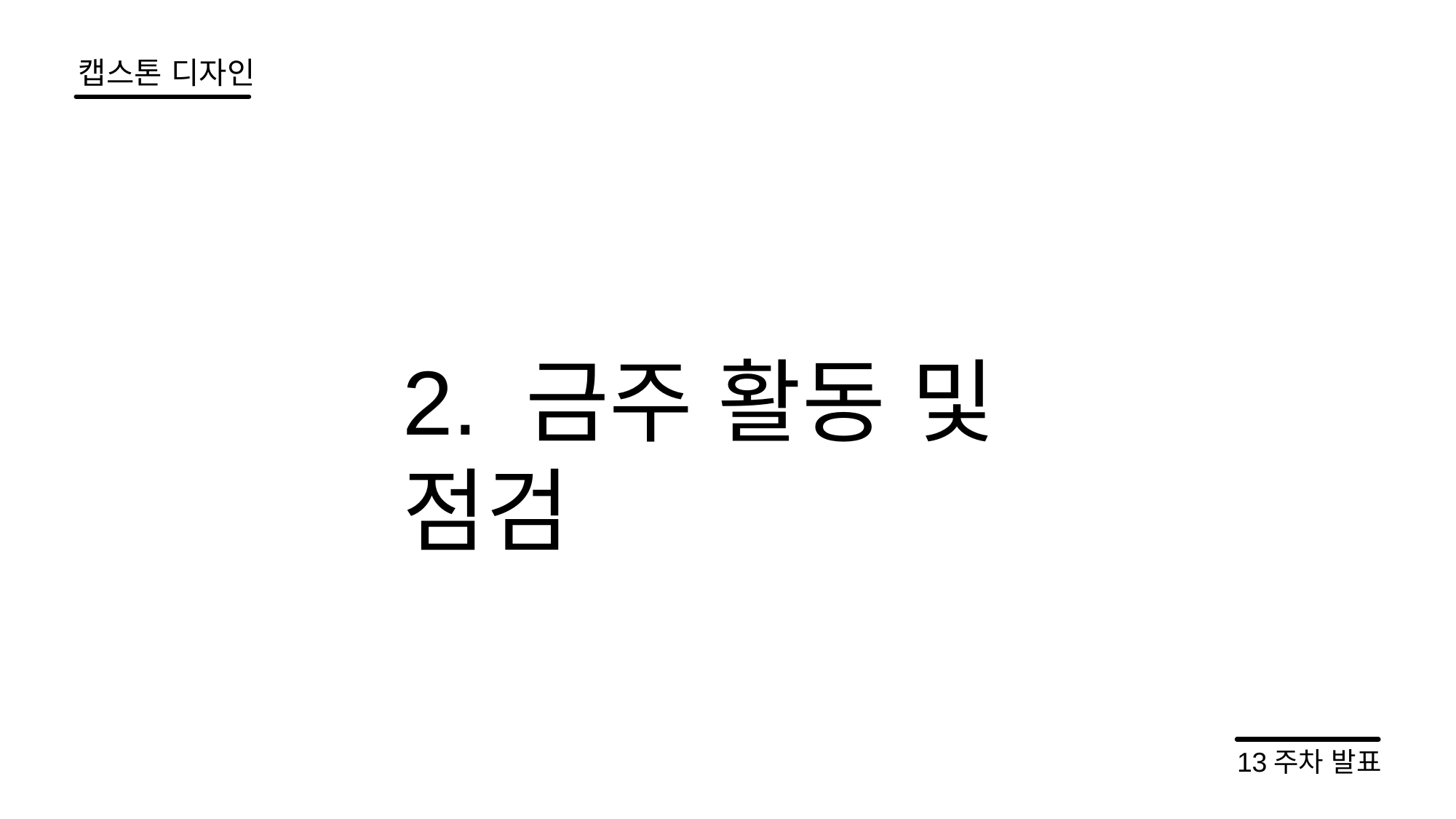

캡스톤 디자인
2. 금주 활동 및 점검
13주차 발표